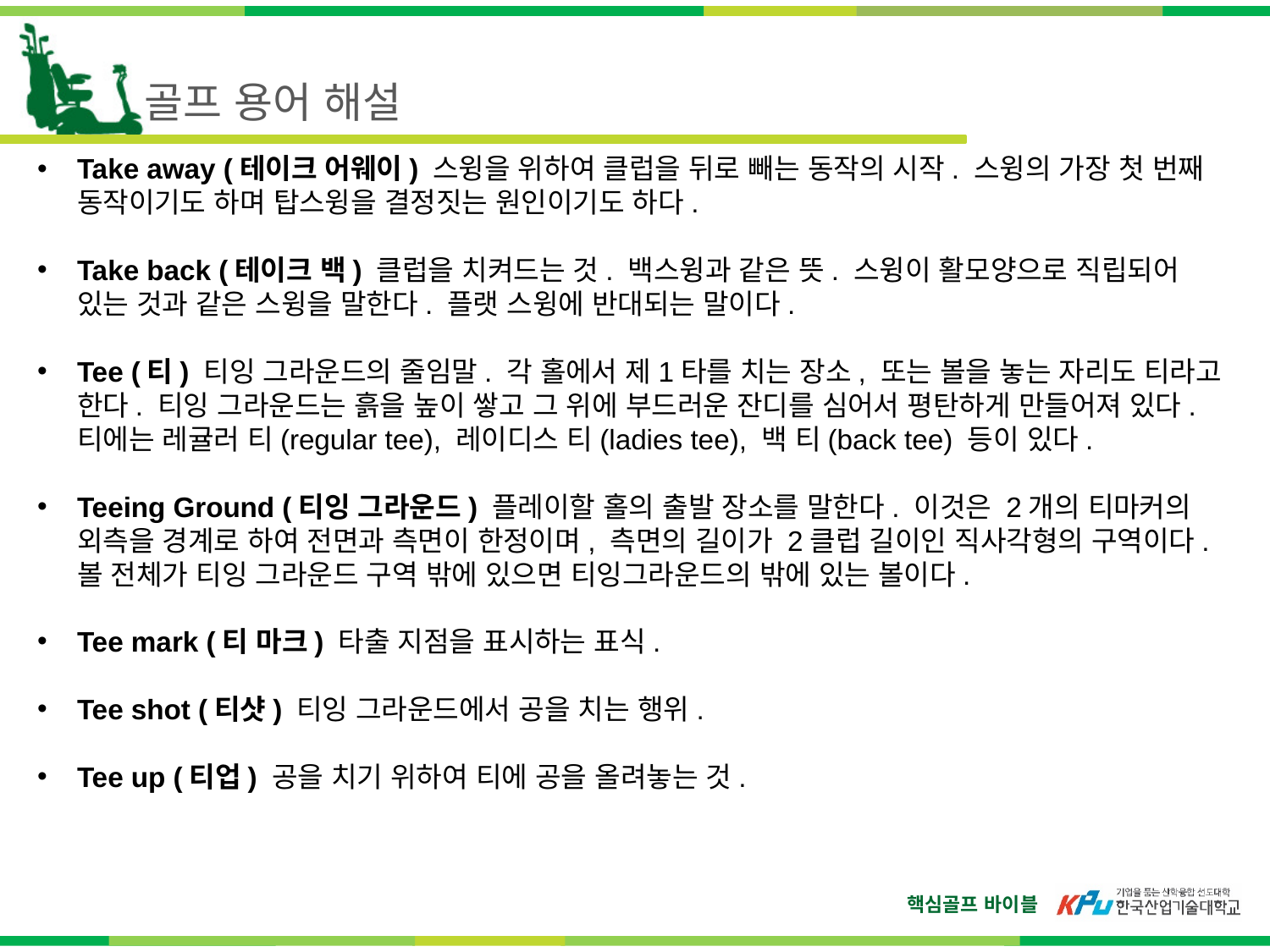

골프 용어 해설

Take away (테이크 어웨이) 스윙을 위하여 클럽을 뒤로 빼는 동작의 시작. 스윙의 가장 첫 번째 동작이기도 하며 탑스윙을 결정짓는 원인이기도 하다.

Take back (테이크 백) 클럽을 치켜드는 것. 백스윙과 같은 뜻. 스윙이 활모양으로 직립되어 있는 것과 같은 스윙을 말한다. 플랫 스윙에 반대되는 말이다.

Tee (티) 티잉 그라운드의 줄임말. 각 홀에서 제1타를 치는 장소, 또는 볼을 놓는 자리도 티라고 한다. 티잉 그라운드는 흙을 높이 쌓고 그 위에 부드러운 잔디를 심어서 평탄하게 만들어져 있다. 티에는 레귤러 티(regular tee), 레이디스 티(ladies tee), 백 티(back tee) 등이 있다.

Teeing Ground (티잉 그라운드) 플레이할 홀의 출발 장소를 말한다. 이것은 2개의 티마커의 외측을 경계로 하여 전면과 측면이 한정이며, 측면의 길이가 2클럽 길이인 직사각형의 구역이다. 볼 전체가 티잉 그라운드 구역 밖에 있으면 티잉그라운드의 밖에 있는 볼이다.

Tee mark (티 마크) 타출 지점을 표시하는 표식.

Tee shot (티샷) 티잉 그라운드에서 공을 치는 행위.

Tee up (티업) 공을 치기 위하여 티에 공을 올려놓는 것.